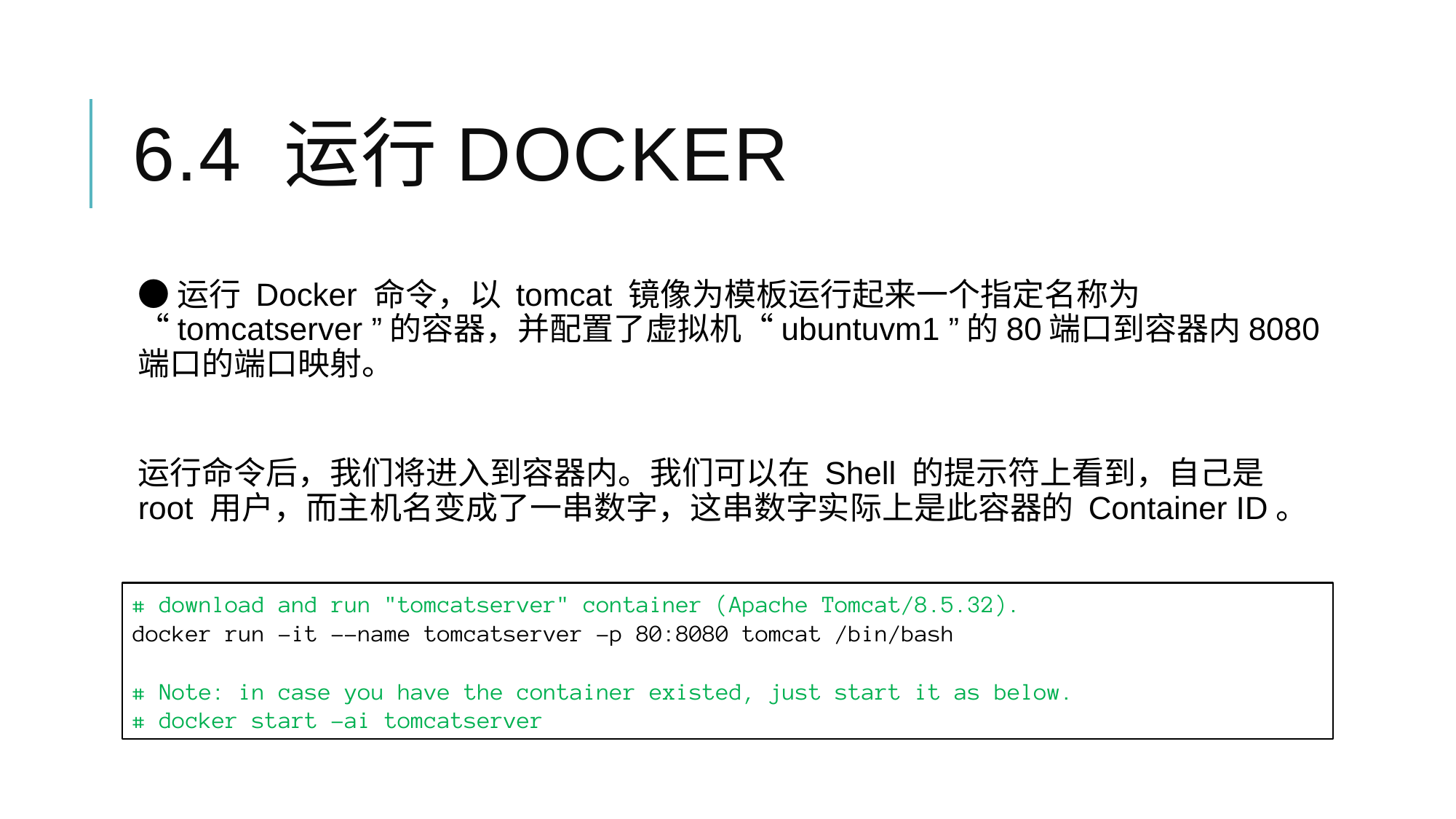

# 6.4 运行Docker
●运行 Docker 命令，以 tomcat 镜像为模板运行起来一个指定名称为 “tomcatserver ”的容器，并配置了虚拟机“ubuntuvm1 ”的80端口到容器内8080端口的端口映射。

运行命令后，我们将进入到容器内。我们可以在 Shell 的提示符上看到，自己是 root 用户，而主机名变成了一串数字，这串数字实际上是此容器的 Container ID。
# download and run "tomcatserver" container (Apache Tomcat/8.5.32).
docker run -it --name tomcatserver -p 80:8080 tomcat /bin/bash

# Note: in case you have the container existed, just start it as below.
# docker start -ai tomcatserver